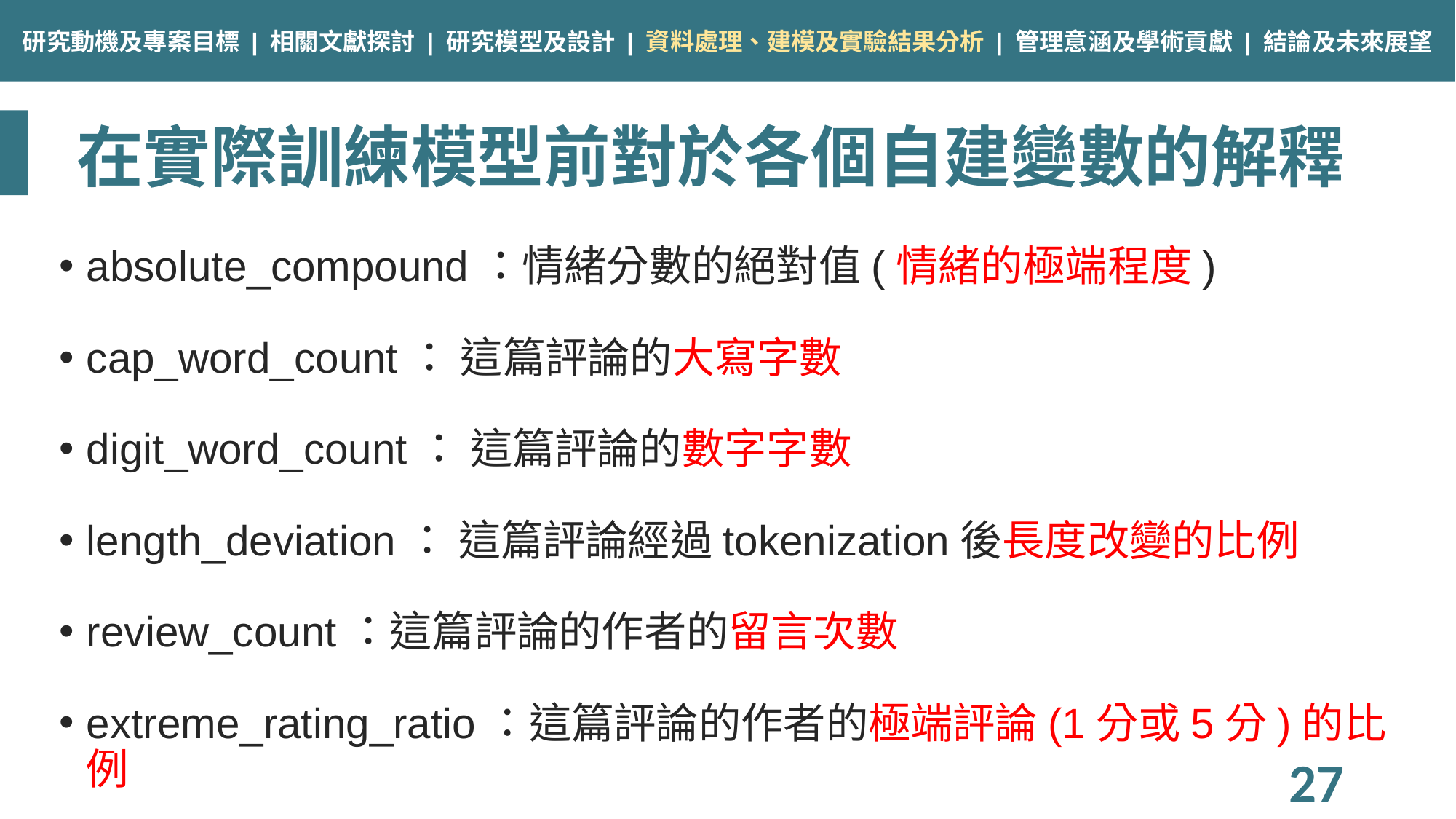

研究動機及專案目標 | 相關文獻探討 | 研究模型及設計 | 資料處理、建模及實驗結果分析 | 管理意涵及學術貢獻 | 結論及未來展望
# 在實際訓練模型前對於各個自建變數的解釋
absolute_compound：情緒分數的絕對值(情緒的極端程度)
cap_word_count： 這篇評論的大寫字數
digit_word_count： 這篇評論的數字字數
length_deviation： 這篇評論經過tokenization後長度改變的比例
review_count：這篇評論的作者的留言次數
extreme_rating_ratio：這篇評論的作者的極端評論(1分或5分)的比例
27